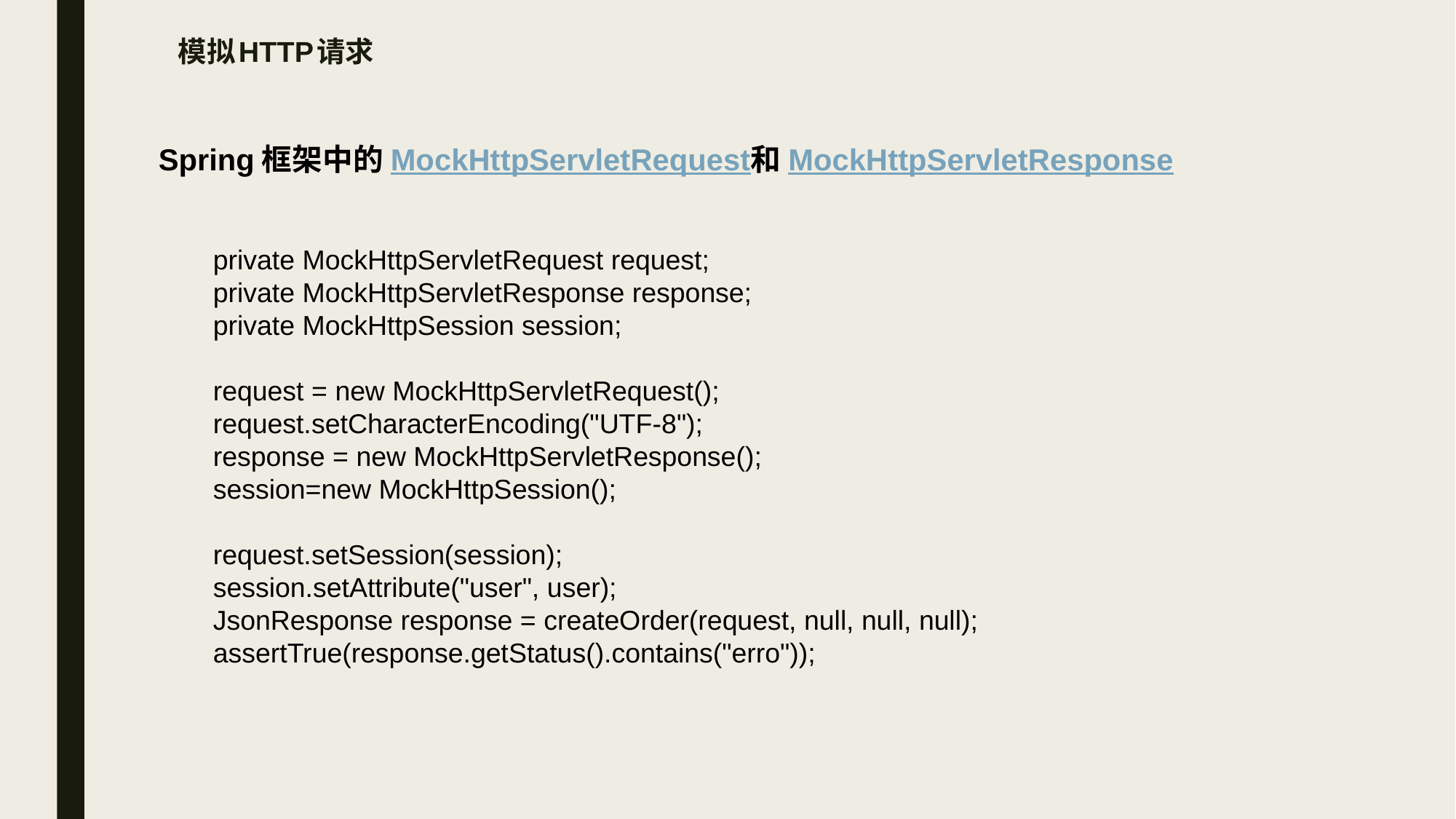

# 模拟HTTP请求
Spring框架中的MockHttpServletRequest和MockHttpServletResponse

private MockHttpServletRequest request;
private MockHttpServletResponse response;
private MockHttpSession session;

request = new MockHttpServletRequest();
request.setCharacterEncoding("UTF-8");
response = new MockHttpServletResponse();
session=new MockHttpSession();

request.setSession(session);
session.setAttribute("user", user);
JsonResponse response = createOrder(request, null, null, null); assertTrue(response.getStatus().contains("erro"));